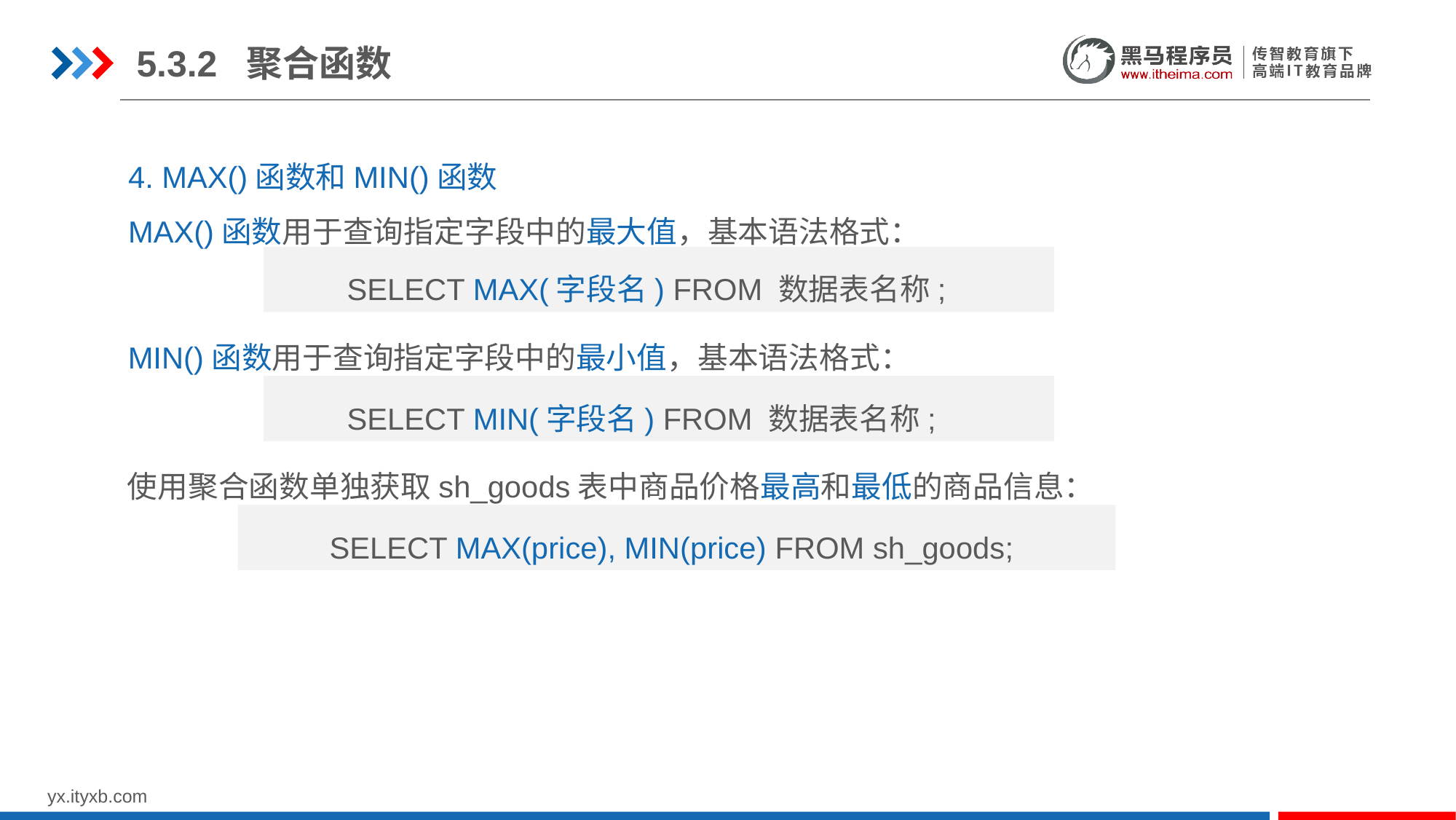

5.3.2  聚合函数
4. MAX()函数和MIN()函数
MAX()函数用于查询指定字段中的最大值，基本语法格式：
SELECT MAX(字段名) FROM 数据表名称;
MIN()函数用于查询指定字段中的最小值，基本语法格式：
SELECT MIN(字段名) FROM 数据表名称;
使用聚合函数单独获取sh_goods表中商品价格最高和最低的商品信息：
 SELECT MAX(price), MIN(price) FROM sh_goods;